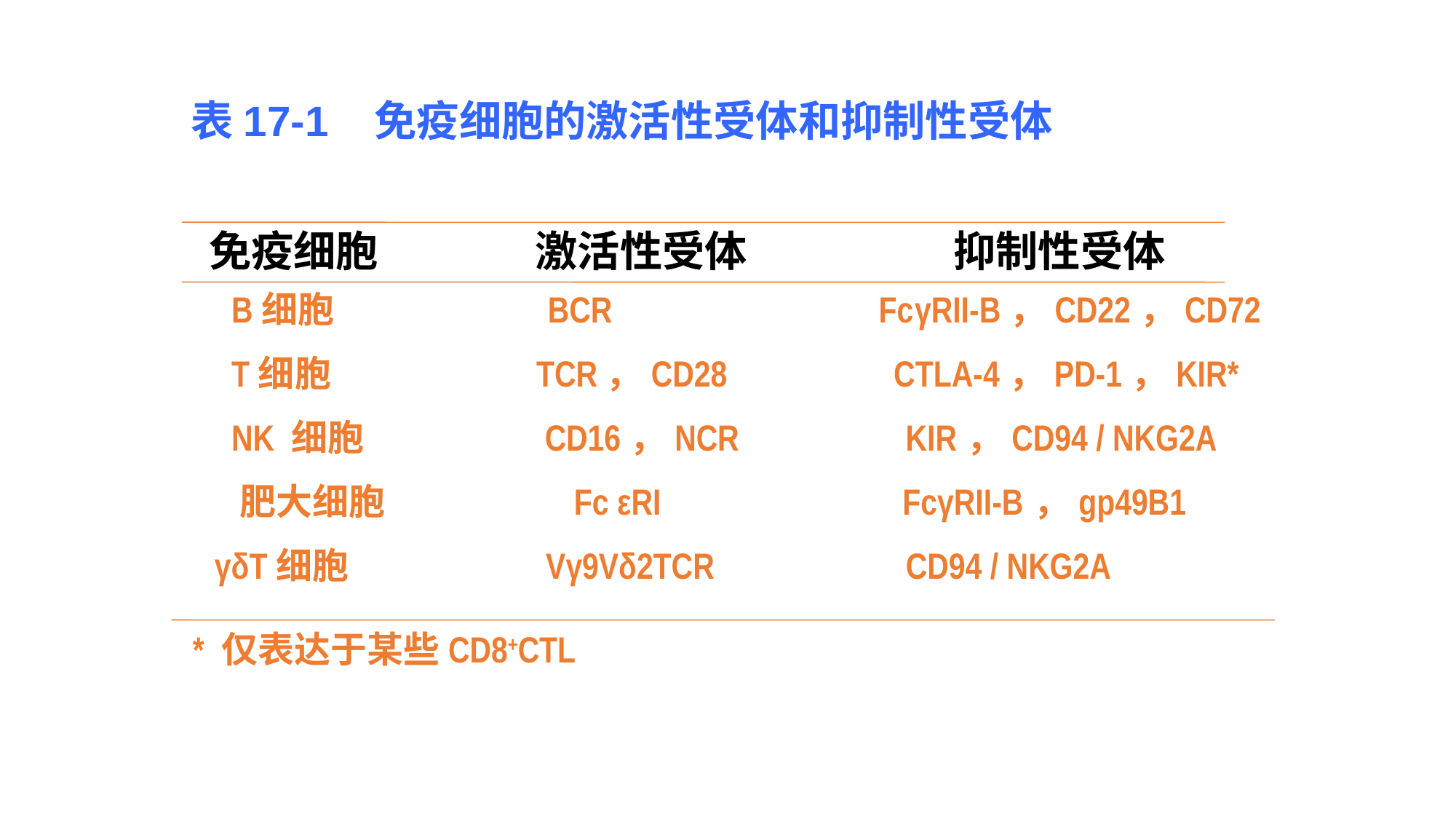

表17-1   免疫细胞的激活性受体和抑制性受体
抑制性受体
免疫细胞
激活性受体

   B细胞                         BCR                                FcγRII-B，CD22，CD72
   T细胞                        TCR，CD28                    CTLA-4，PD-1，KIR*
   NK 细胞                     CD16，NCR                    KIR，CD94 / NKG2A
   肥大细胞                      Fc εRI                             FcγRII-B，gp49B1
 γδT细胞                       Vγ9Vδ2TCR                       CD94 / NKG2A

* 仅表达于某些CD8+CTL